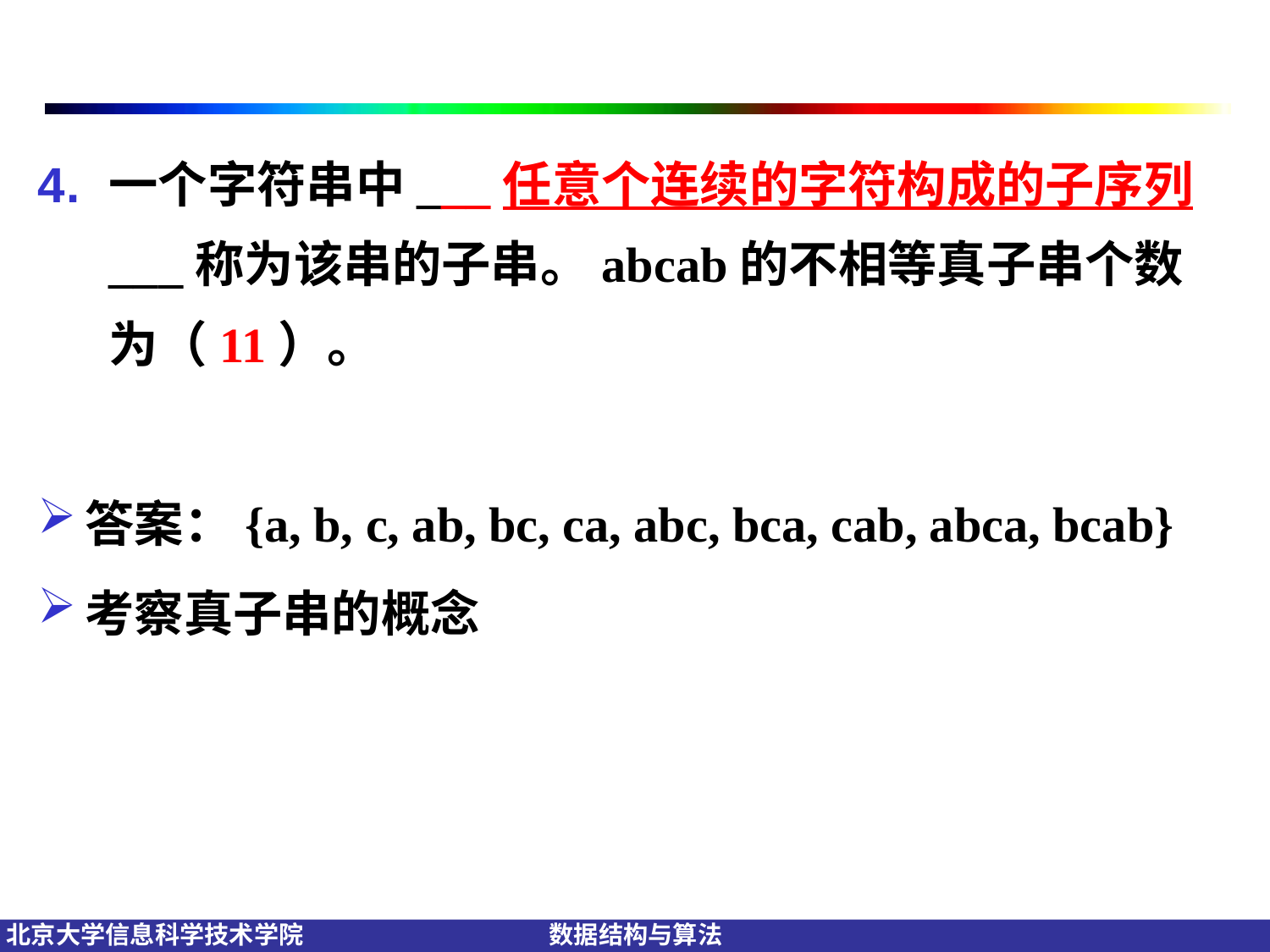

#
一个字符串中___任意个连续的字符构成的子序列___称为该串的子串。abcab的不相等真子串个数为（11）。

答案：{a, b, c, ab, bc, ca, abc, bca, cab, abca, bcab}
考察真子串的概念